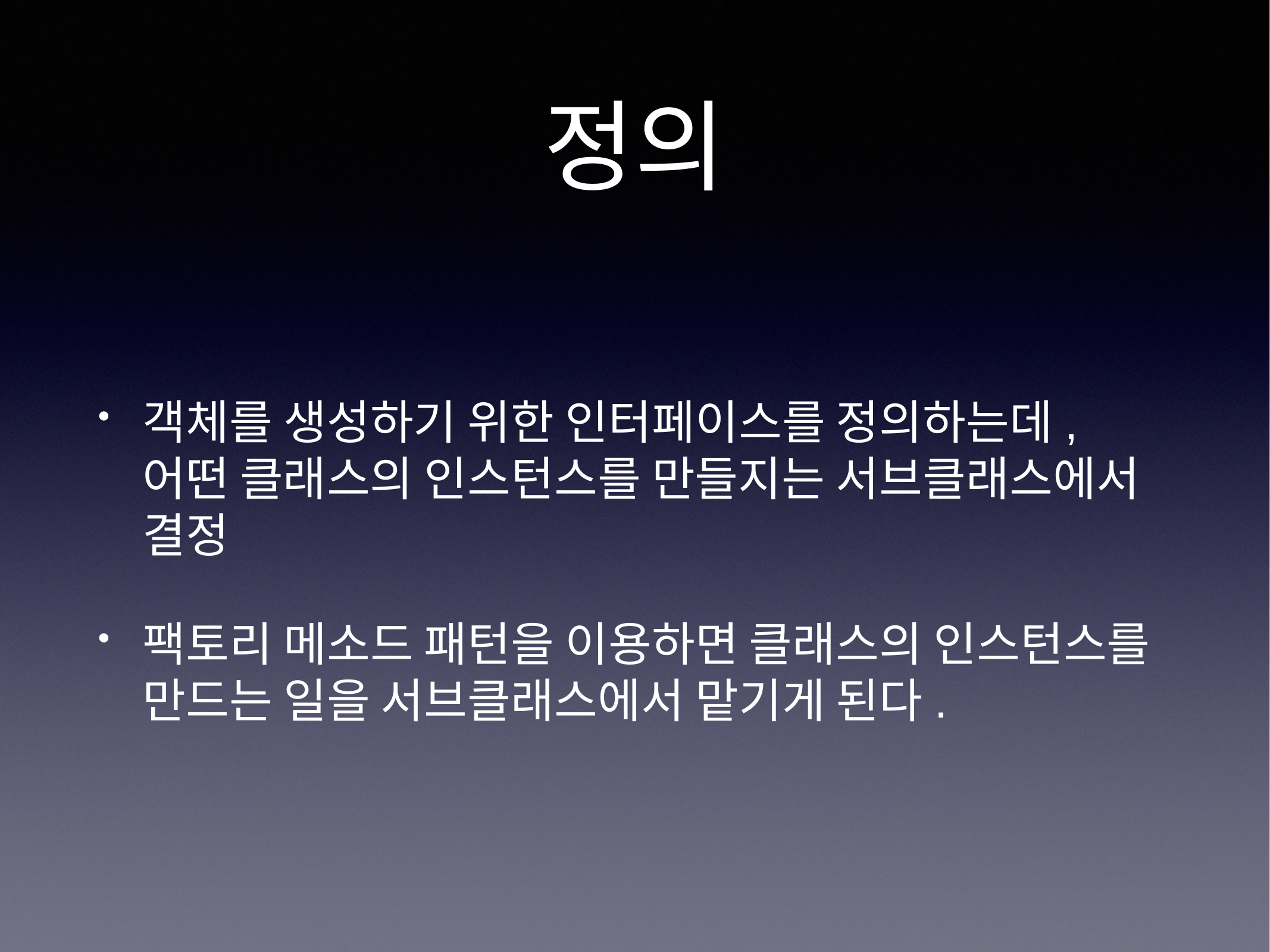

# 정의
객체를 생성하기 위한 인터페이스를 정의하는데, 어떤 클래스의 인스턴스를 만들지는 서브클래스에서 결정
팩토리 메소드 패턴을 이용하면 클래스의 인스턴스를 만드는 일을 서브클래스에서 맡기게 된다.